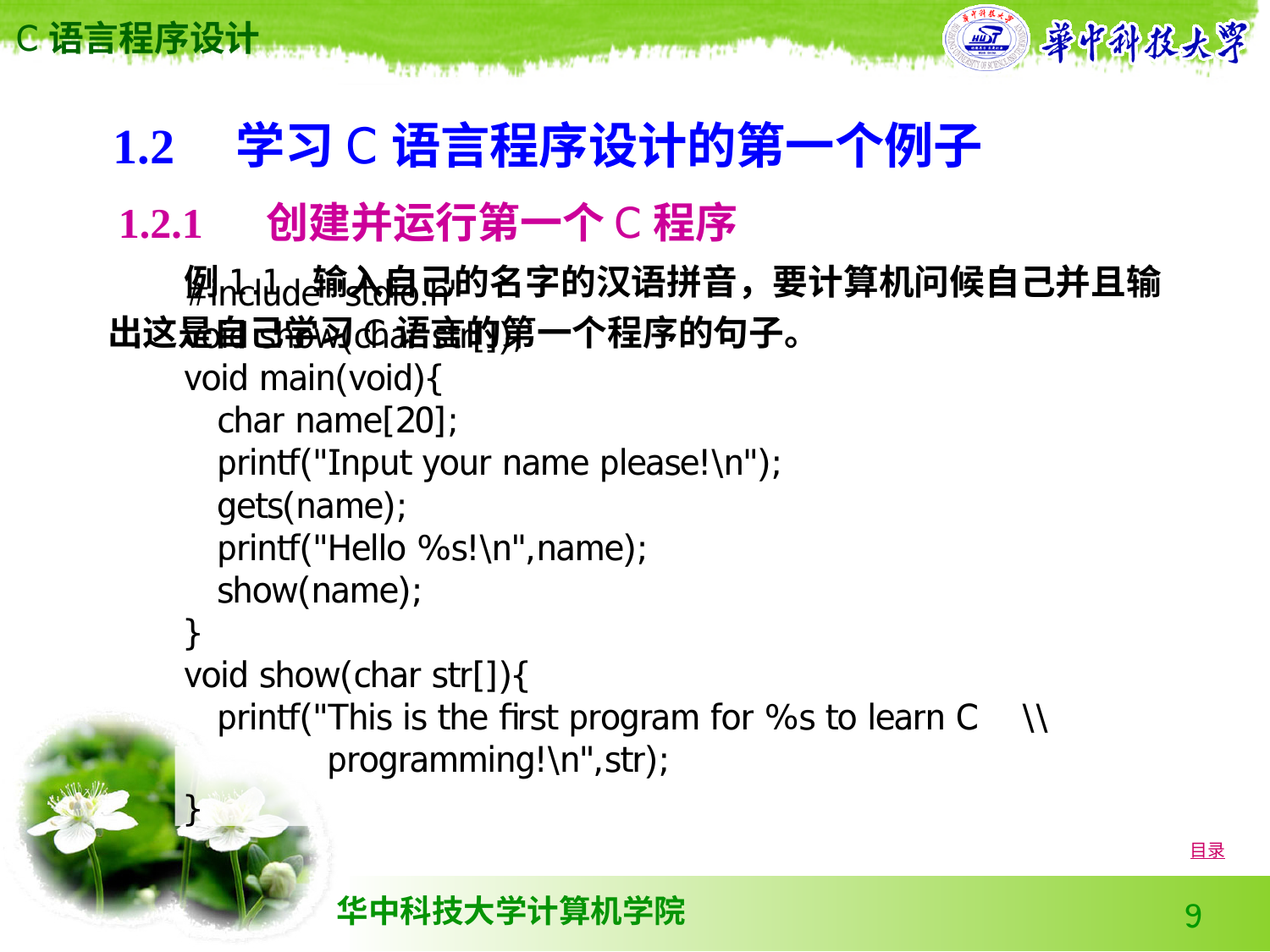

1.2　学习C语言程序设计的第一个例子
1.2.1 　创建并运行第一个C程序
       例1.1  输入自己的名字的汉语拼音，要计算机问候自己并且输出这是自己学习C语言的第一个程序的句子。
#include "stdio.h"
void show(char str[]);
void main(void){
   char name[20];
   printf("Input your name please!\n");
   gets(name);
   printf("Hello %s!\n",name);
   show(name);
}
void show(char str[]){
   printf("This is the first program for %s to learn C    \\
             programming!\n",str);
}

目录
9